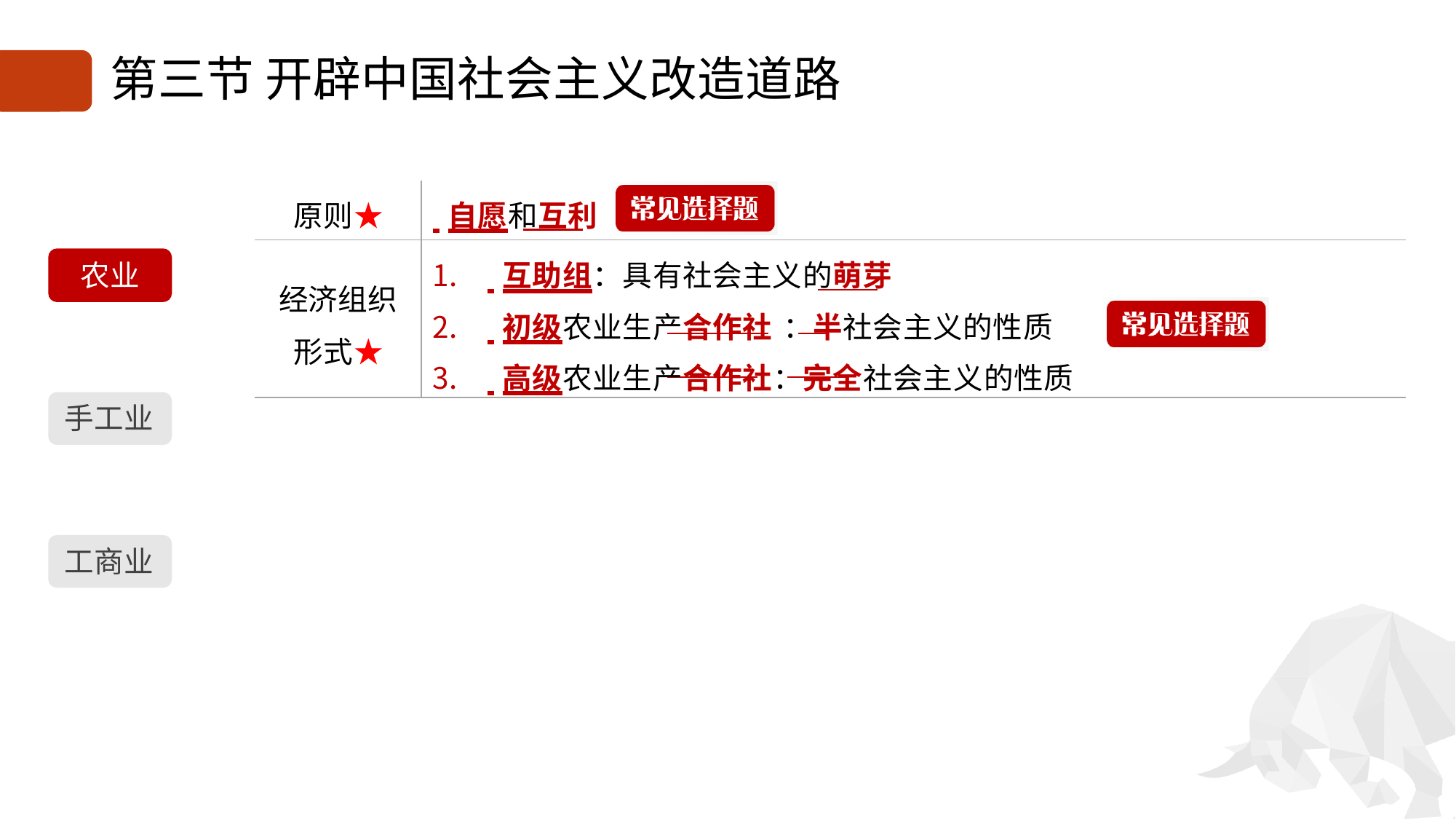

# 第三节 开辟中国社会主义改造道路
| 原则★ | 自愿和互利 |
| --- | --- |
| 经济组织 形式★ | 互助组：具有社会主义的萌芽 初级农业生产合作社 ：半社会主义的性质 高级农业生产合作社：完全社会主义的性质 |

农业

手工业

工商业